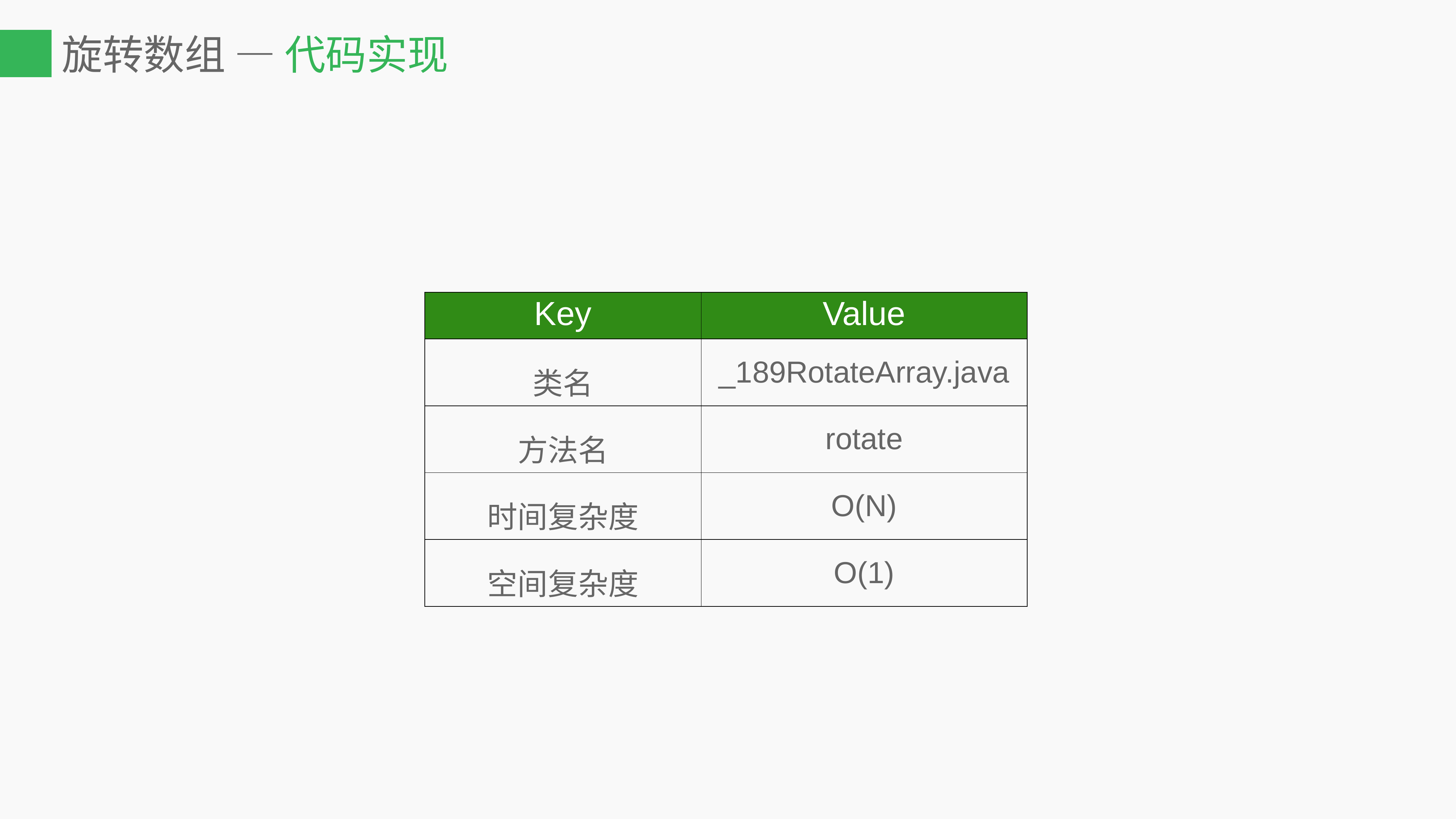

# 旋转数组 — 代码实现

| Key | Value |
| --- | --- |
| 类名 | \_189RotateArray.java |
| 方法名 | rotate |
| 时间复杂度 | O(N) |
| 空间复杂度 | O(1) |